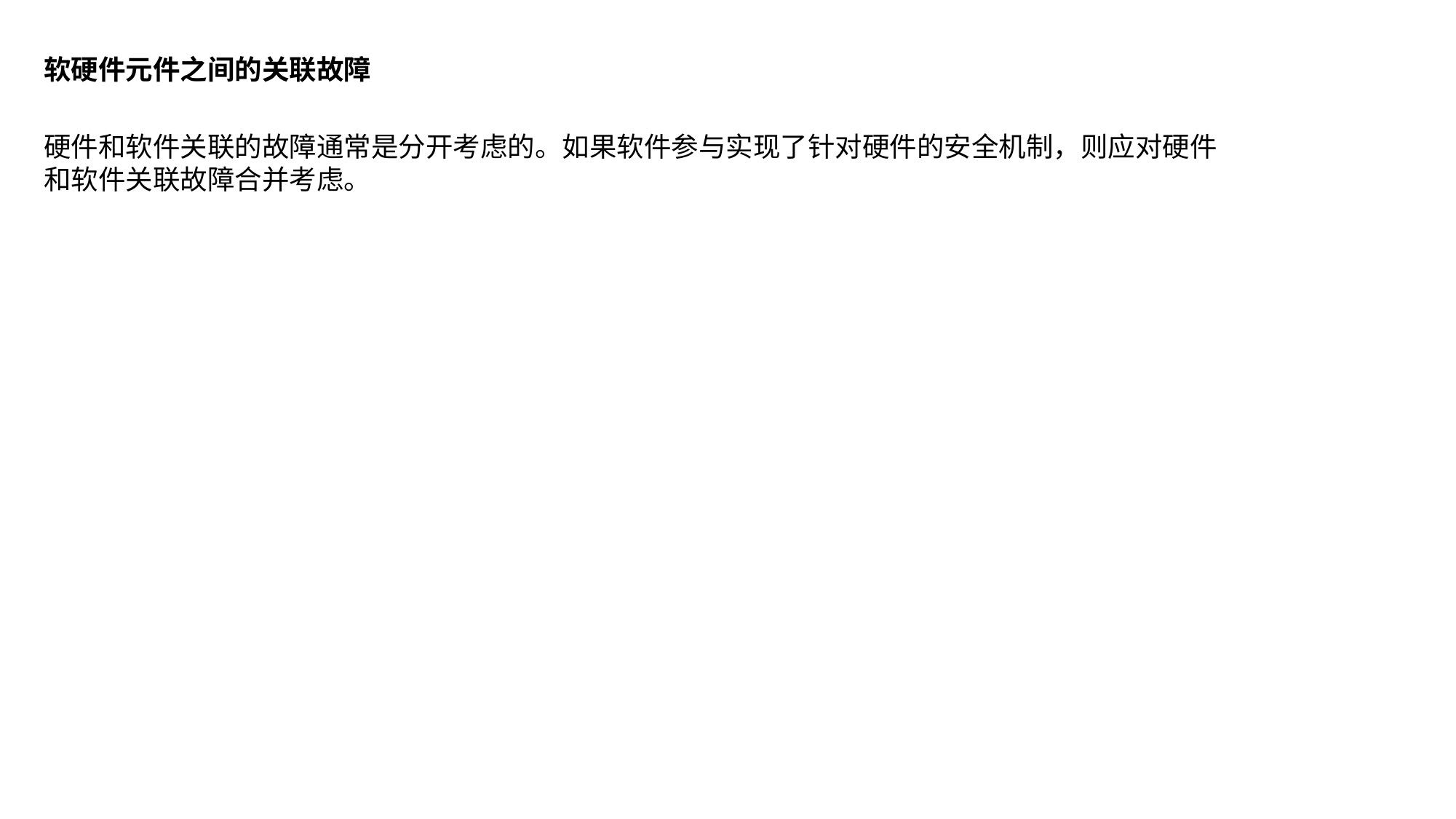

软硬件元件之间的关联故障
硬件和软件关联的故障通常是分开考虑的。如果软件参与实现了针对硬件的安全机制，则应对硬件和软件关联故障合并考虑。